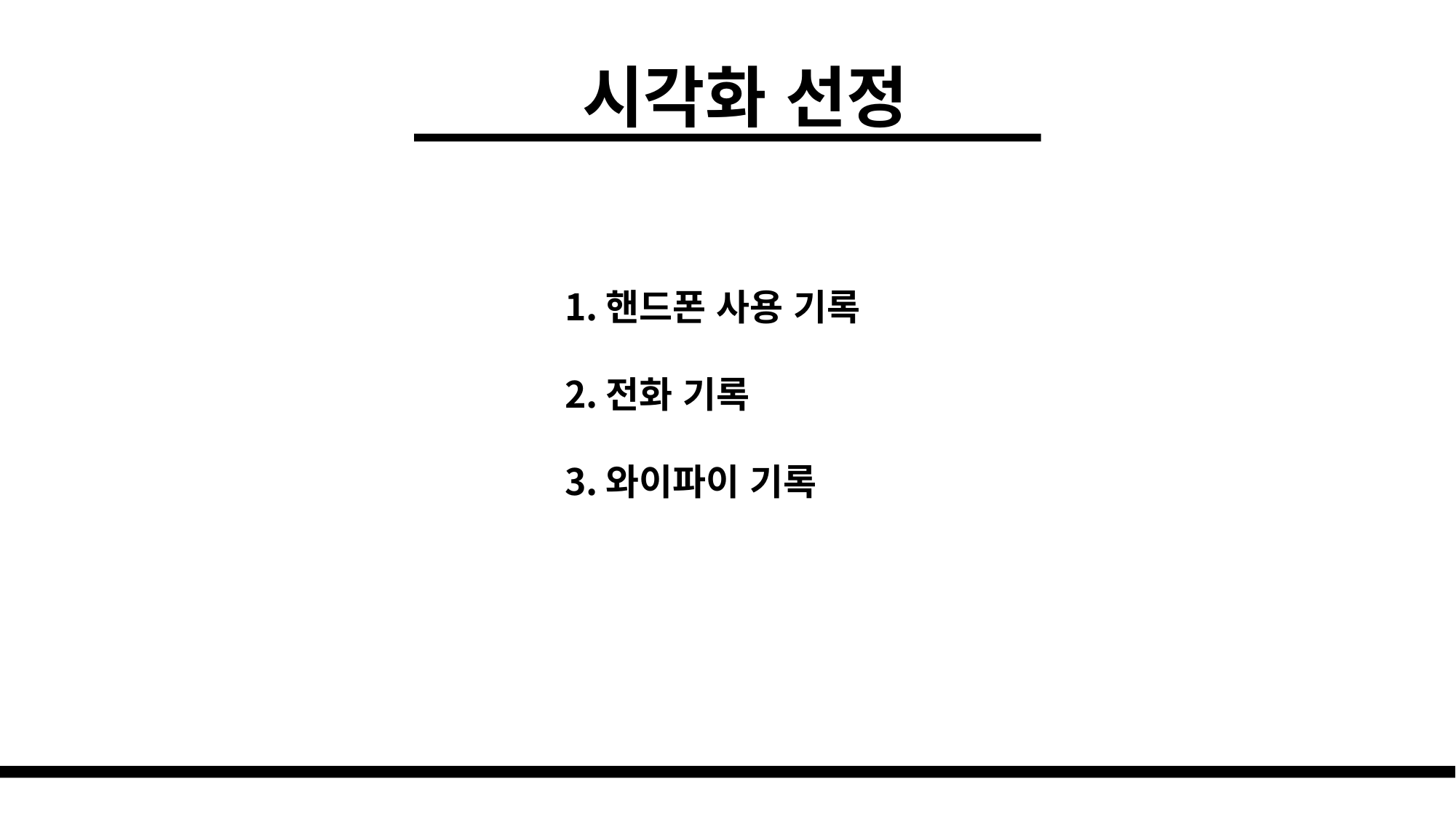

시각화 선정

핸드폰 사용 기록

전화 기록

와이파이 기록